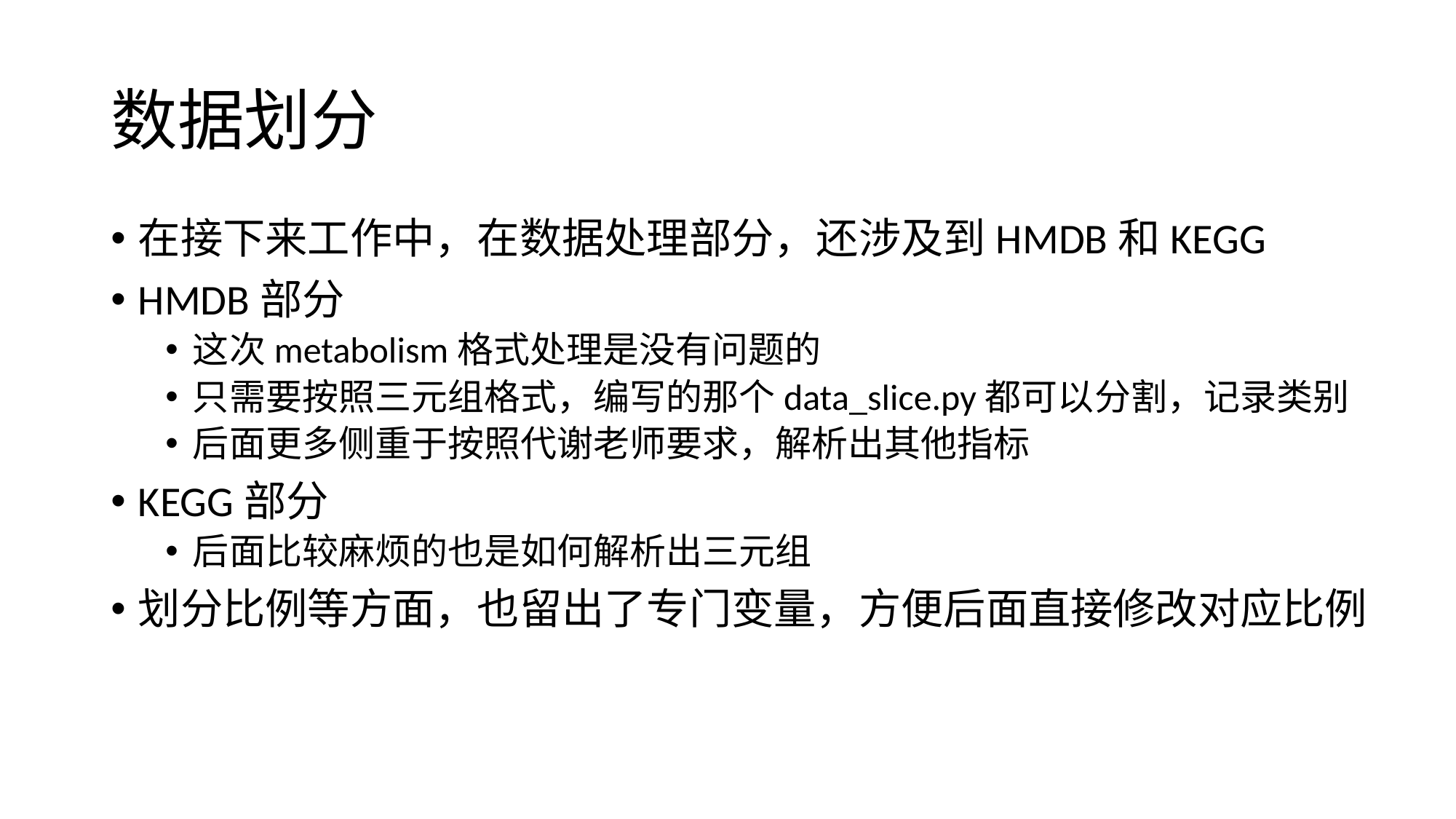

# 数据划分
在接下来工作中，在数据处理部分，还涉及到HMDB和KEGG
HMDB部分
这次metabolism格式处理是没有问题的
只需要按照三元组格式，编写的那个data_slice.py都可以分割，记录类别
后面更多侧重于按照代谢老师要求，解析出其他指标
KEGG部分
后面比较麻烦的也是如何解析出三元组
划分比例等方面，也留出了专门变量，方便后面直接修改对应比例